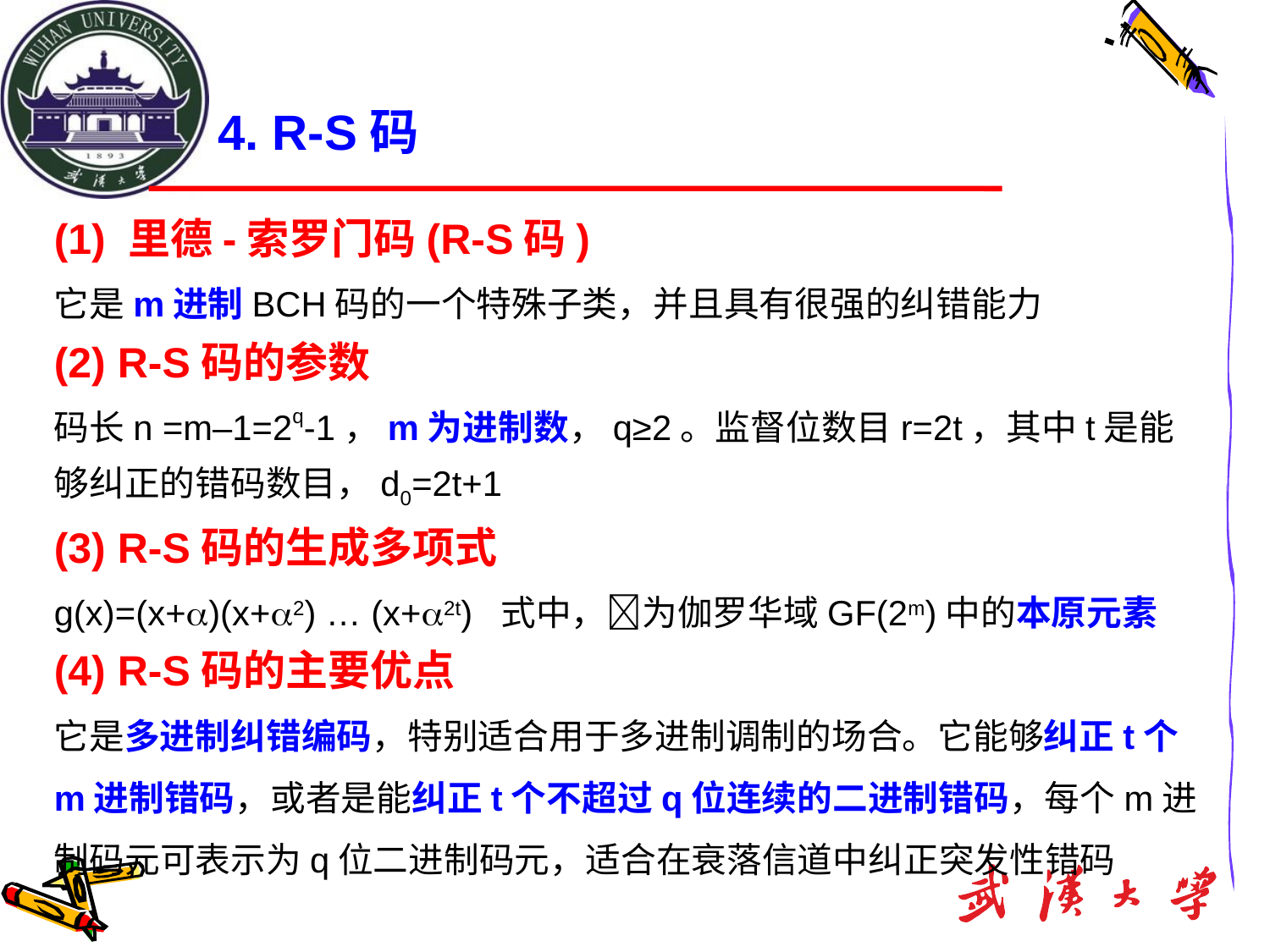

# 4. R-S码
(1) 里德-索罗门码(R-S码)
它是m进制BCH码的一个特殊子类，并且具有很强的纠错能力
(2) R-S码的参数
码长n =m–1=2q-1，m为进制数，q≥2。监督位数目r=2t，其中t是能够纠正的错码数目，d0=2t+1
(3) R-S码的生成多项式
g(x)=(x+α)(x+α2) … (x+α2t)  式中，α为伽罗华域GF(2m)中的本原元素
(4) R-S码的主要优点
它是多进制纠错编码，特别适合用于多进制调制的场合。它能够纠正t个m进制错码，或者是能纠正t个不超过q位连续的二进制错码，每个m进制码元可表示为q位二进制码元，适合在衰落信道中纠正突发性错码